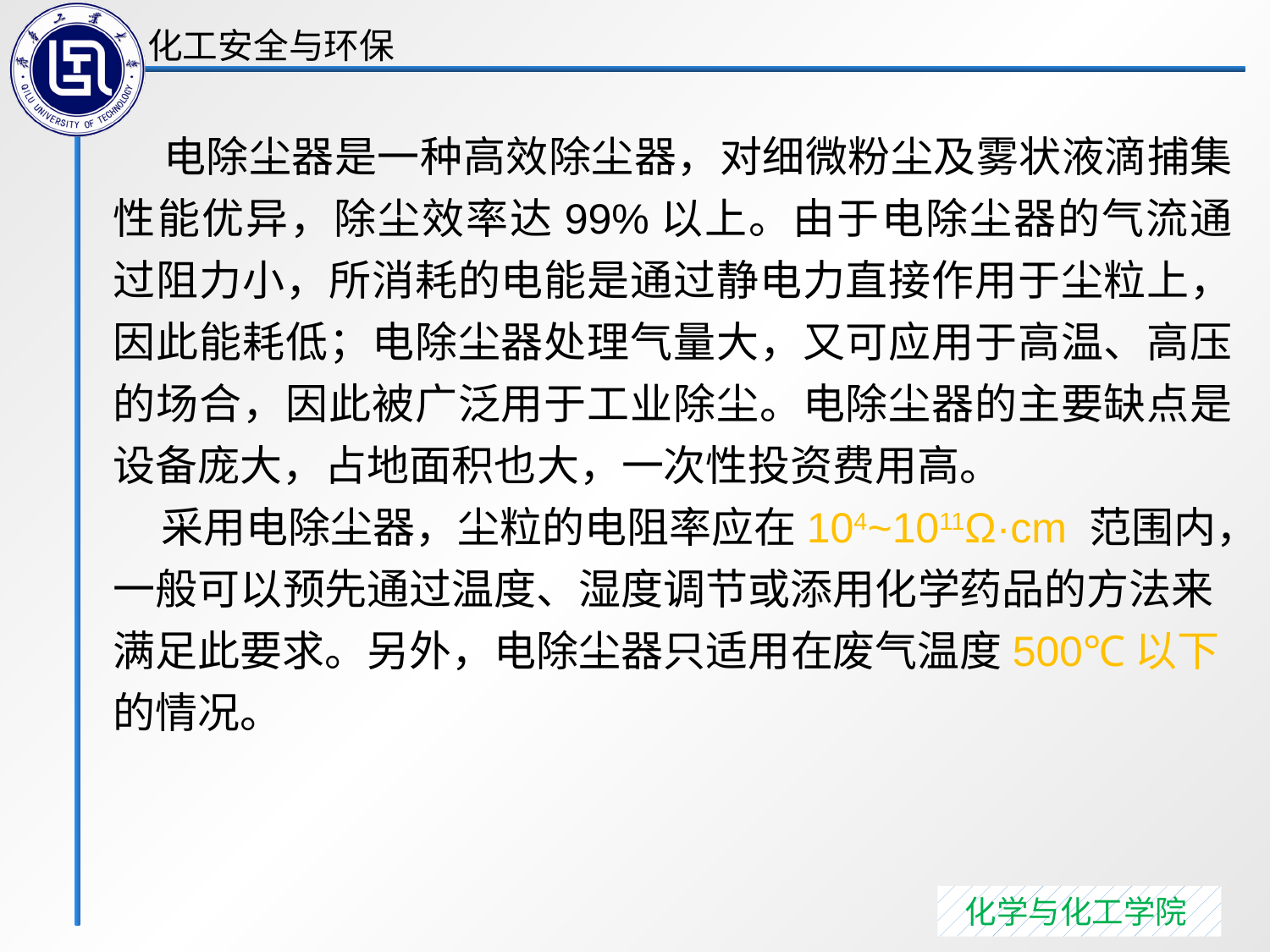

电除尘器是一种高效除尘器，对细微粉尘及雾状液滴捕集性能优异，除尘效率达99%以上。由于电除尘器的气流通过阻力小，所消耗的电能是通过静电力直接作用于尘粒上，因此能耗低；电除尘器处理气量大，又可应用于高温、高压的场合，因此被广泛用于工业除尘。电除尘器的主要缺点是设备庞大，占地面积也大，一次性投资费用高。
    采用电除尘器，尘粒的电阻率应在104~1011Ω·cm 范围内，
一般可以预先通过温度、湿度调节或添用化学药品的方法来
满足此要求。另外，电除尘器只适用在废气温度500℃以下的情况。